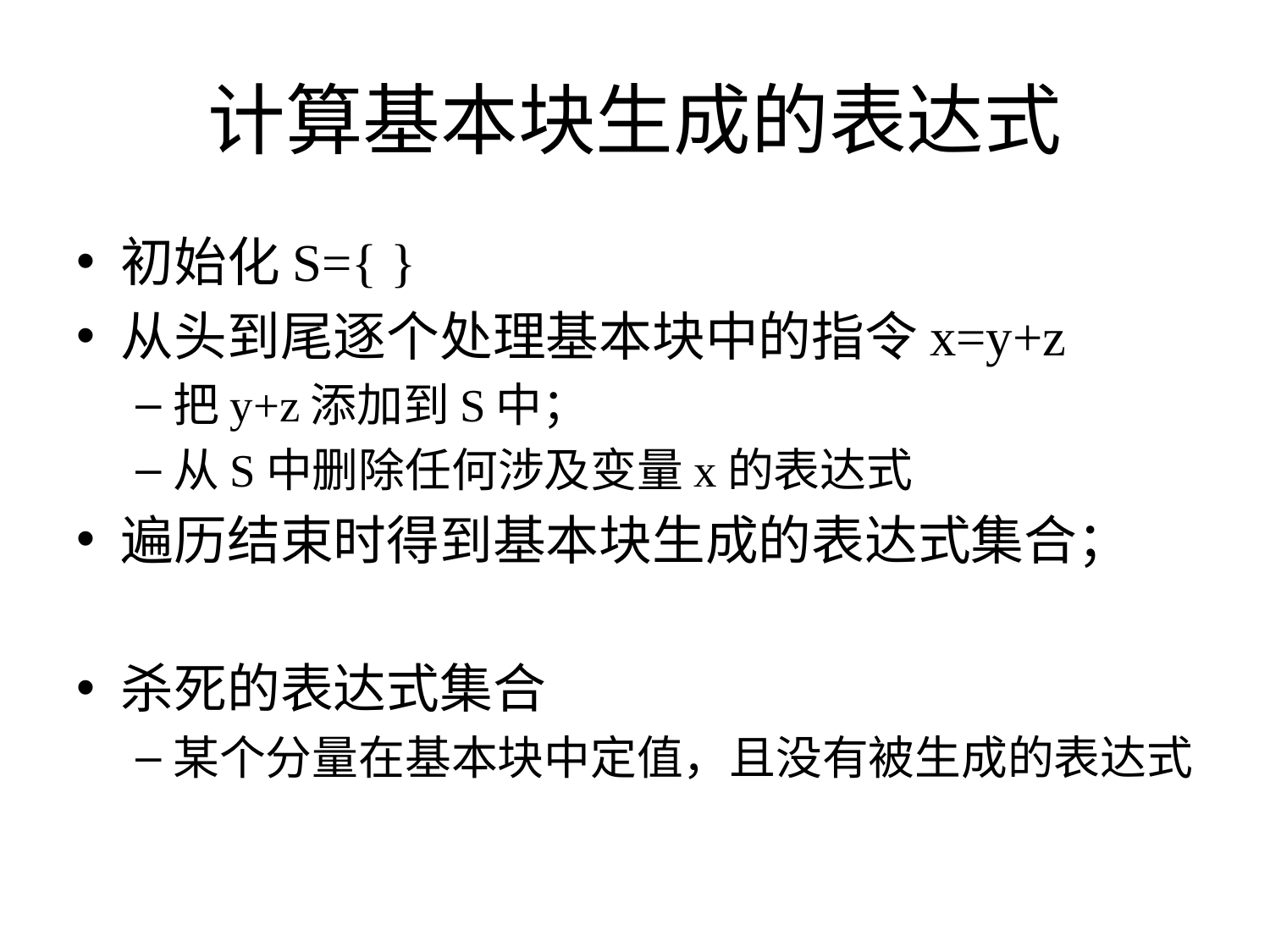

# 计算基本块生成的表达式
初始化S={ }
从头到尾逐个处理基本块中的指令x=y+z
把y+z添加到S中；
从S中删除任何涉及变量x的表达式
遍历结束时得到基本块生成的表达式集合；

杀死的表达式集合
某个分量在基本块中定值，且没有被生成的表达式